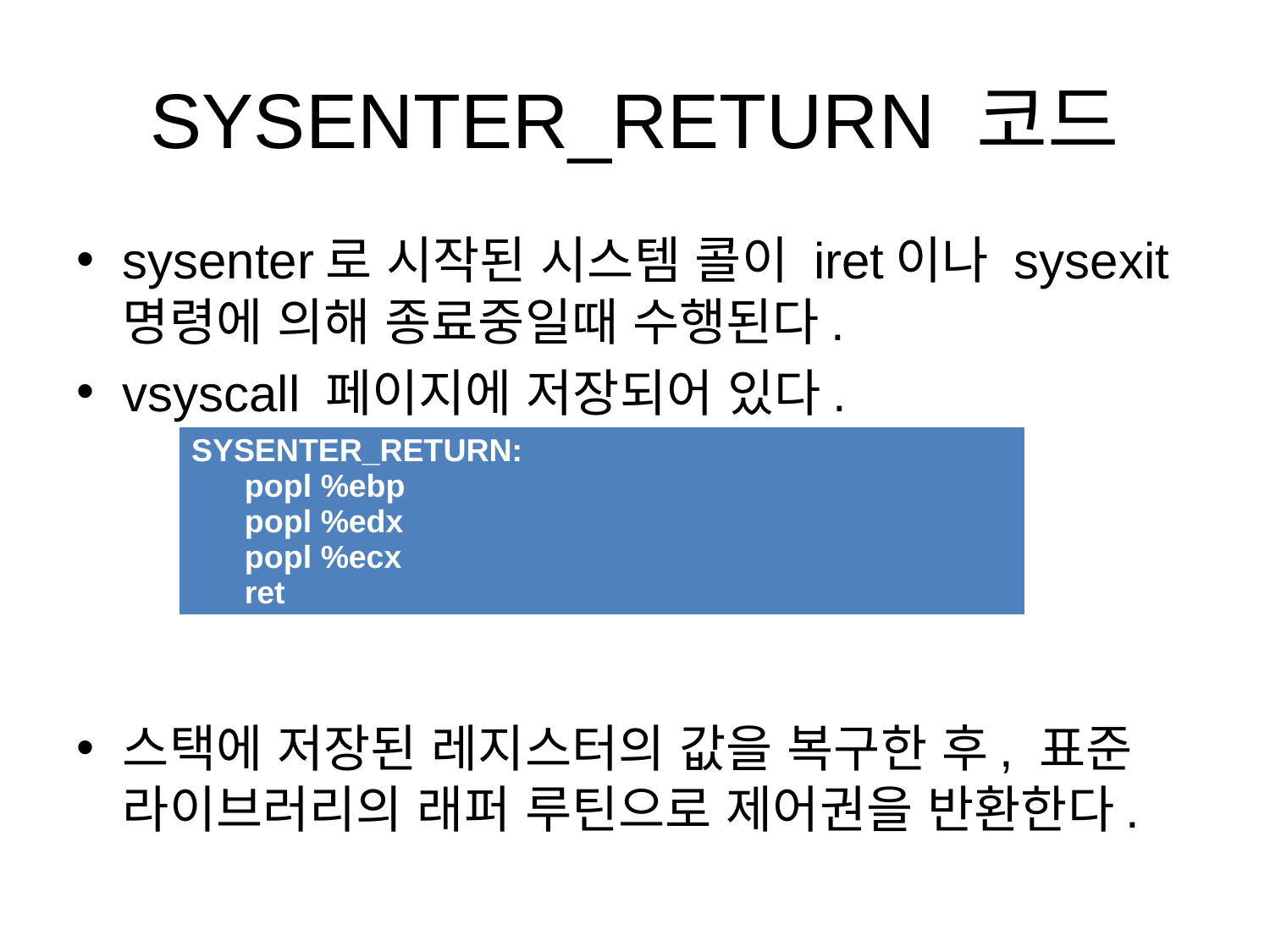

# SYSENTER_RETURN 코드
sysenter로 시작된 시스템 콜이 iret이나 sysexit 명령에 의해 종료중일때 수행된다.
vsyscall 페이지에 저장되어 있다.

스택에 저장된 레지스터의 값을 복구한 후, 표준 라이브러리의 래퍼 루틴으로 제어권을 반환한다.

| SYSENTER\_RETURN: popl %ebp popl %edx popl %ecx ret |
| --- |